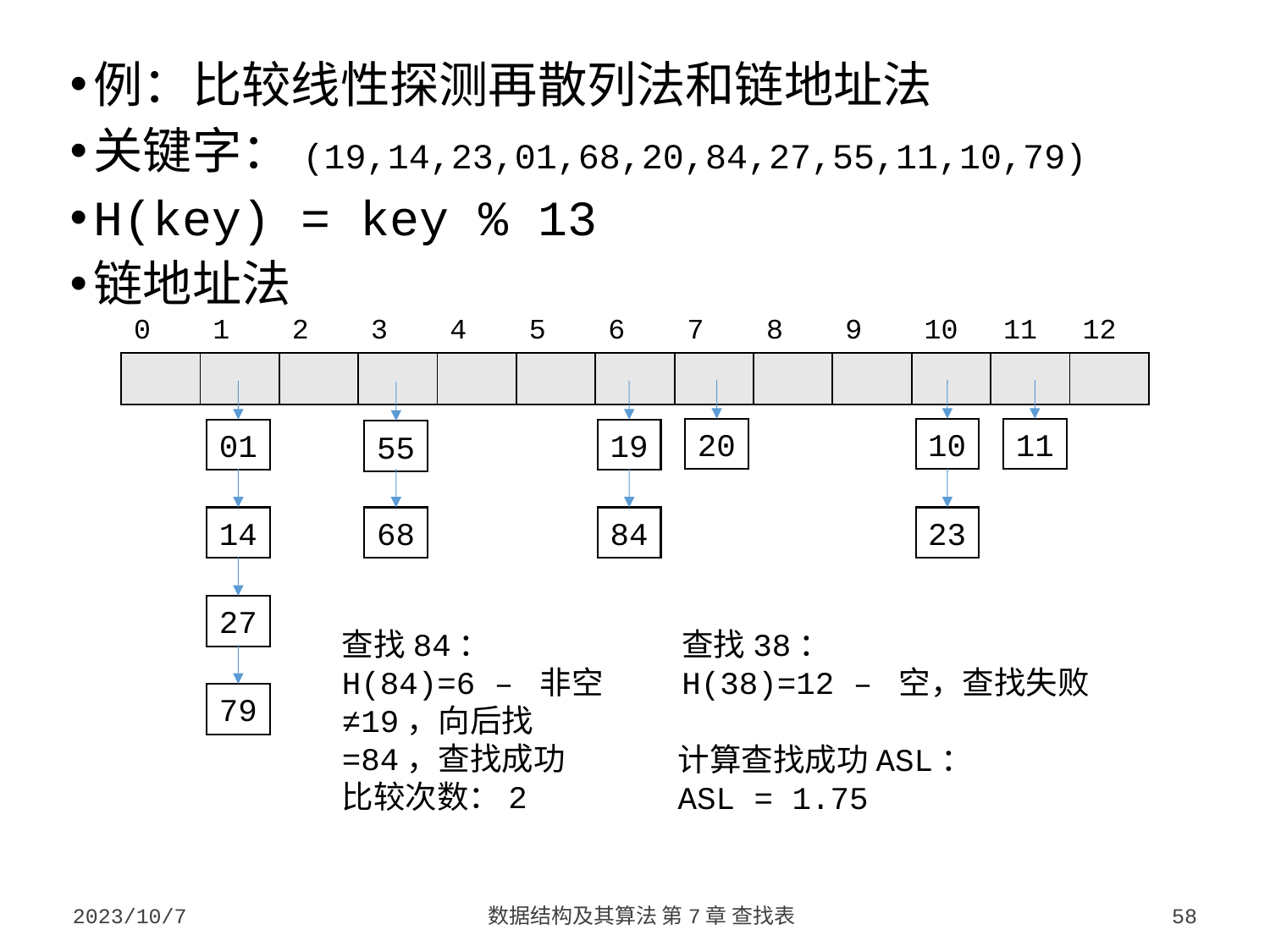

例：比较线性探测再散列法和链地址法
关键字：(19,14,23,01,68,20,84,27,55,11,10,79)
H(key) = key % 13
链地址法
| 0 | 1 | 2 | 3 | 4 | 5 | 6 | 7 | 8 | 9 | 10 | 11 | 12 |
| --- | --- | --- | --- | --- | --- | --- | --- | --- | --- | --- | --- | --- |
|  |  |  |  |  |  |  |  |  |  |  |  |  |
| --- | --- | --- | --- | --- | --- | --- | --- | --- | --- | --- | --- | --- |
20
10
11
01
19
55
14
68
84
23
27
查找84：
H(84)=6 – 非空
≠19，向后找
=84，查找成功
比较次数：2
查找38：
H(38)=12 – 空，查找失败
79
计算查找成功ASL：
ASL = 1.75
2023/10/7
数据结构及其算法 第7章 查找表
58